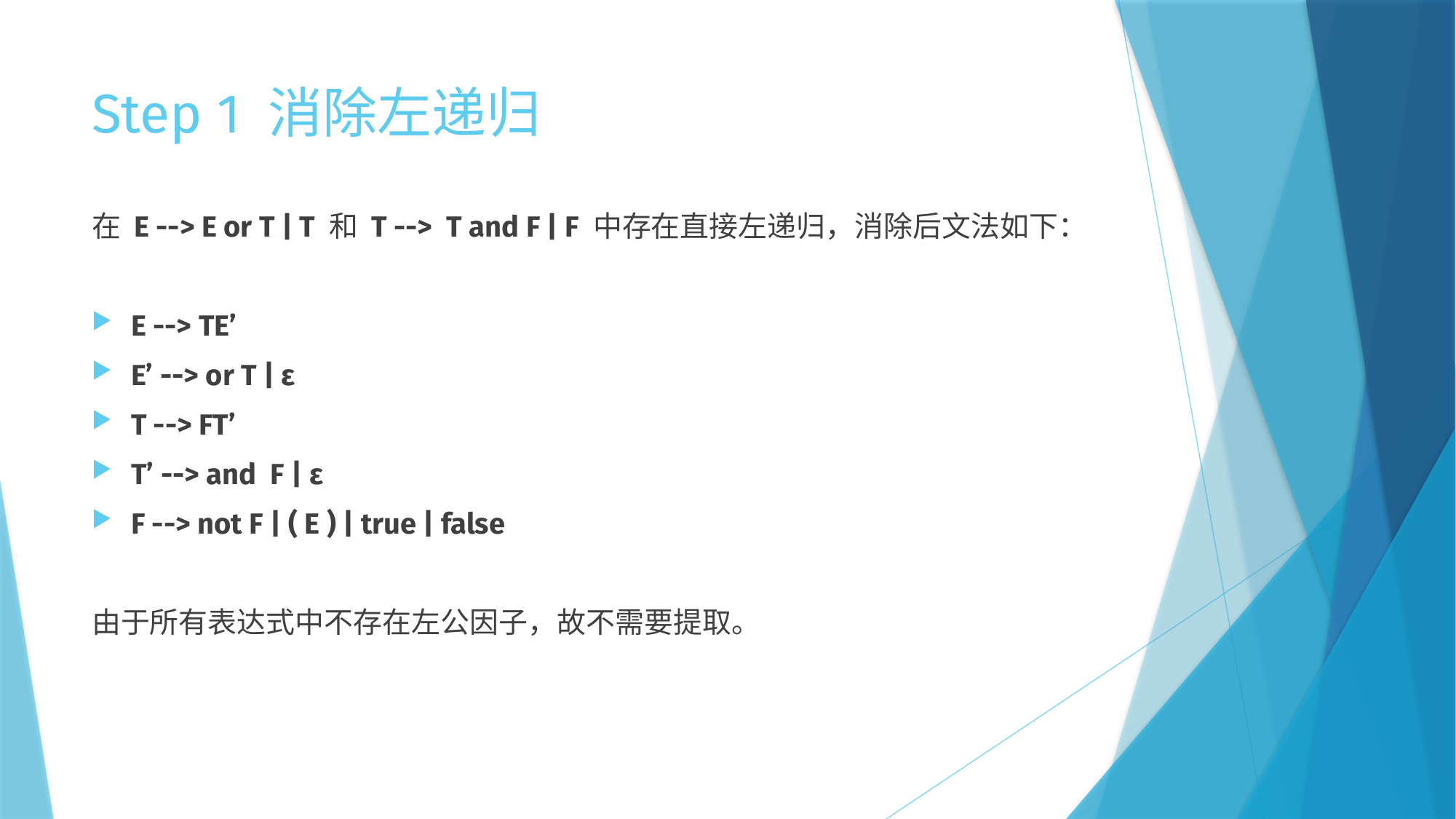

# Step 1 消除左递归
在 E --> E or T | T 和 T -->  T and F | F 中存在直接左递归，消除后文法如下：

E --> TE’
E’ --> or T | ε
T --> FT’
T’ --> and  F | ε
F --> not F | ( E ) | true | false

由于所有表达式中不存在左公因子，故不需要提取。